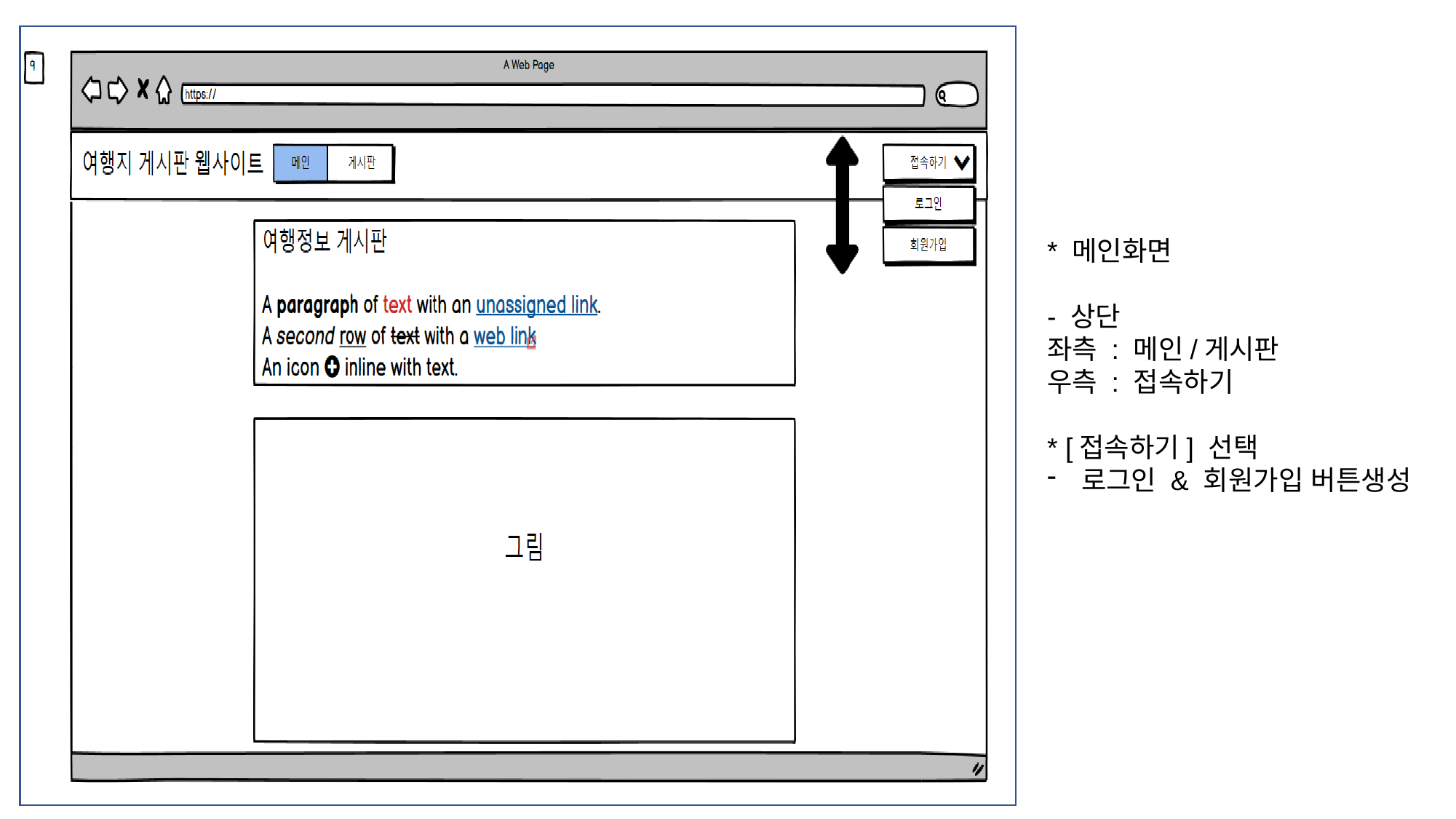

* 메인화면

- 상단
좌측 : 메인/게시판
우측 : 접속하기

* [접속하기] 선택
로그인 & 회원가입 버튼생성